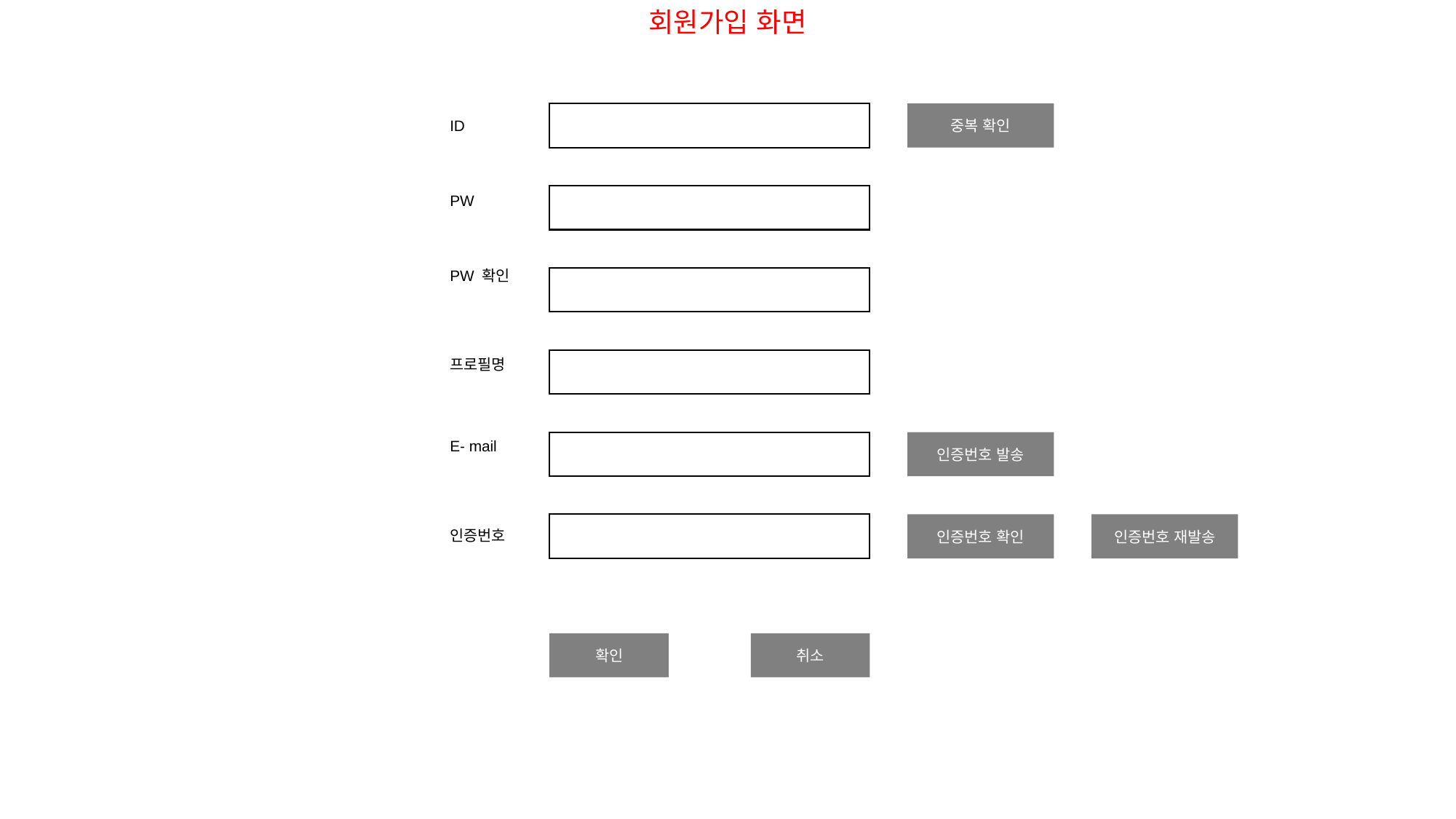

회원가입 화면

중복 확인
ID
PW

PW 확인

프로필명

E- mail

인증번호 발송

인증번호 확인
인증번호 재발송
인증번호
취소
확인